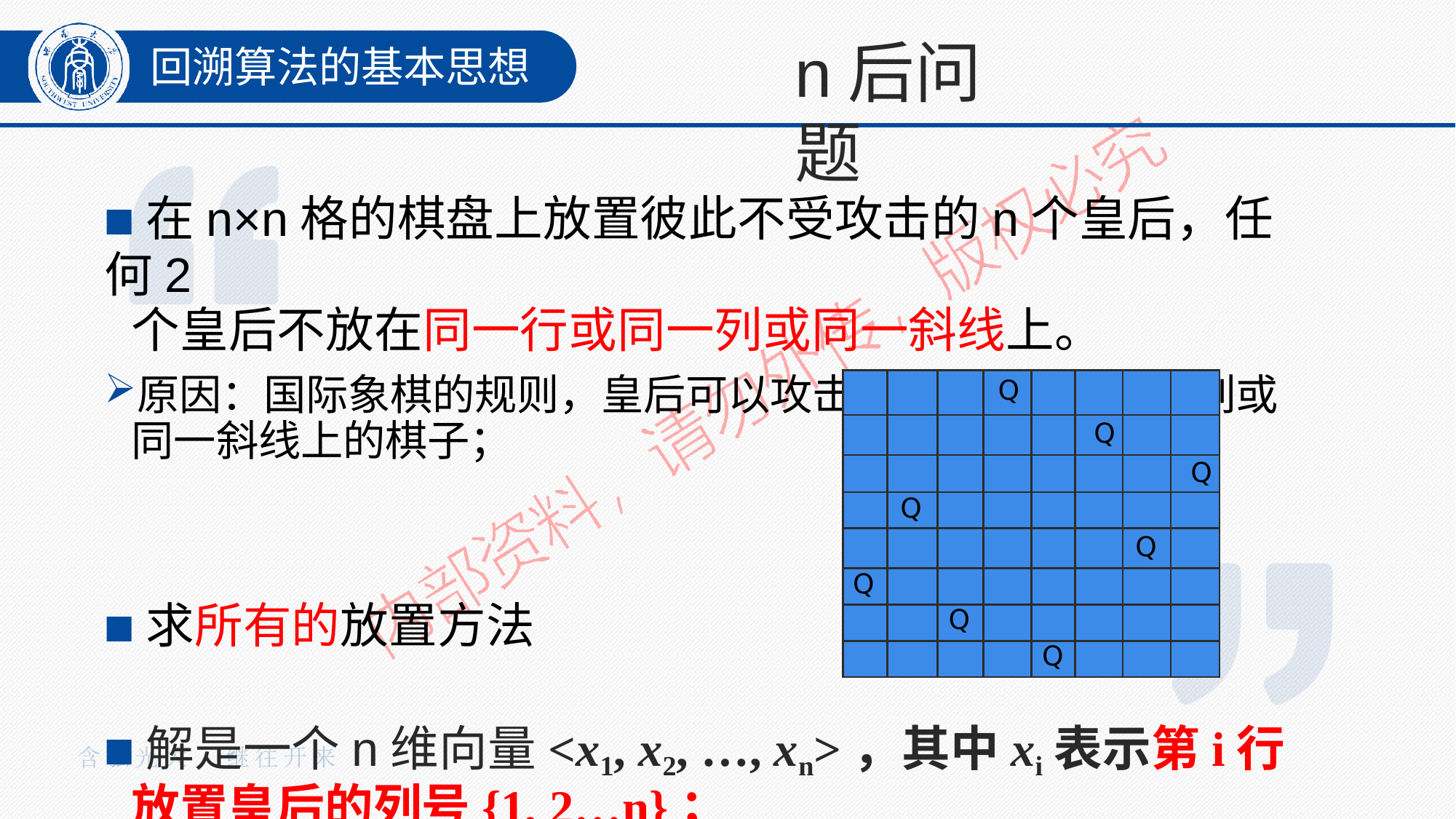

# n后问题

回溯算法的基本思想
◼在n×n格的棋盘上放置彼此不受攻击的n个皇后，任何2
个皇后不放在同一行或同一列或同一斜线上。
原因：国际象棋的规则，皇后可以攻击处在同一行或同一列或 同一斜线上的棋子；

◼求所有的放置方法

◼解是一个n维向量<x1, x2, …, xn>，其中xi表示第i行放置 皇后的列号{1, 2…n}；
|  |  |  | Q |  |  |  |  |
| --- | --- | --- | --- | --- | --- | --- | --- |
|  |  |  |  |  | Q |  |  |
|  |  |  |  |  |  |  | Q |
|  | Q |  |  |  |  |  |  |
|  |  |  |  |  |  | Q |  |
| Q |  |  |  |  |  |  |  |
|  |  | Q |  |  |  |  |  |
|  |  |  |  | Q |  |  |  |